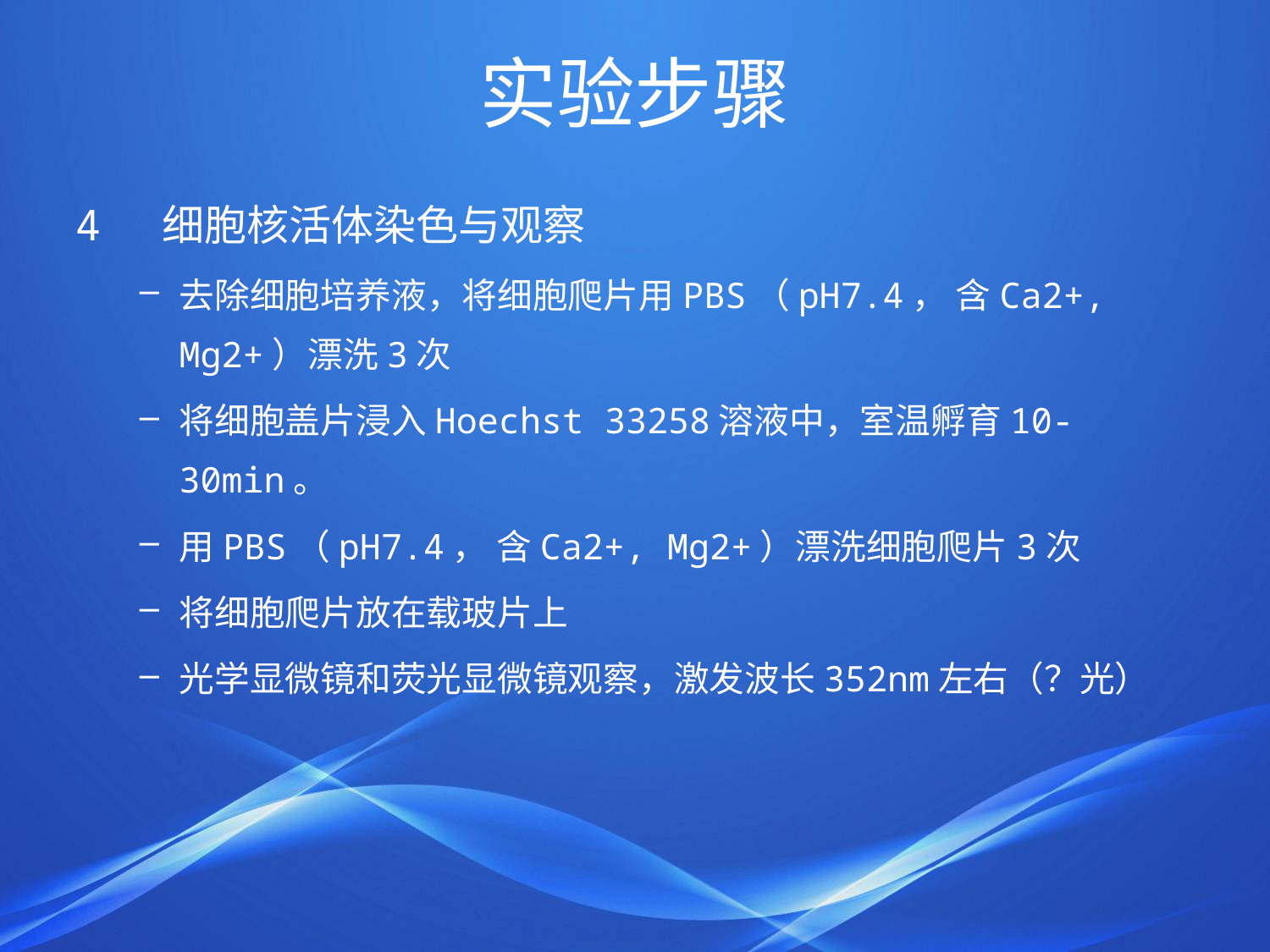

# 实验步骤
4  细胞核活体染色与观察
去除细胞培养液，将细胞爬片用PBS（pH7.4， 含Ca2+, Mg2+）漂洗3次
将细胞盖片浸入Hoechst 33258溶液中，室温孵育10-30min。
用PBS（pH7.4， 含Ca2+, Mg2+）漂洗细胞爬片3次
将细胞爬片放在载玻片上
光学显微镜和荧光显微镜观察，激发波长352nm左右（？光）